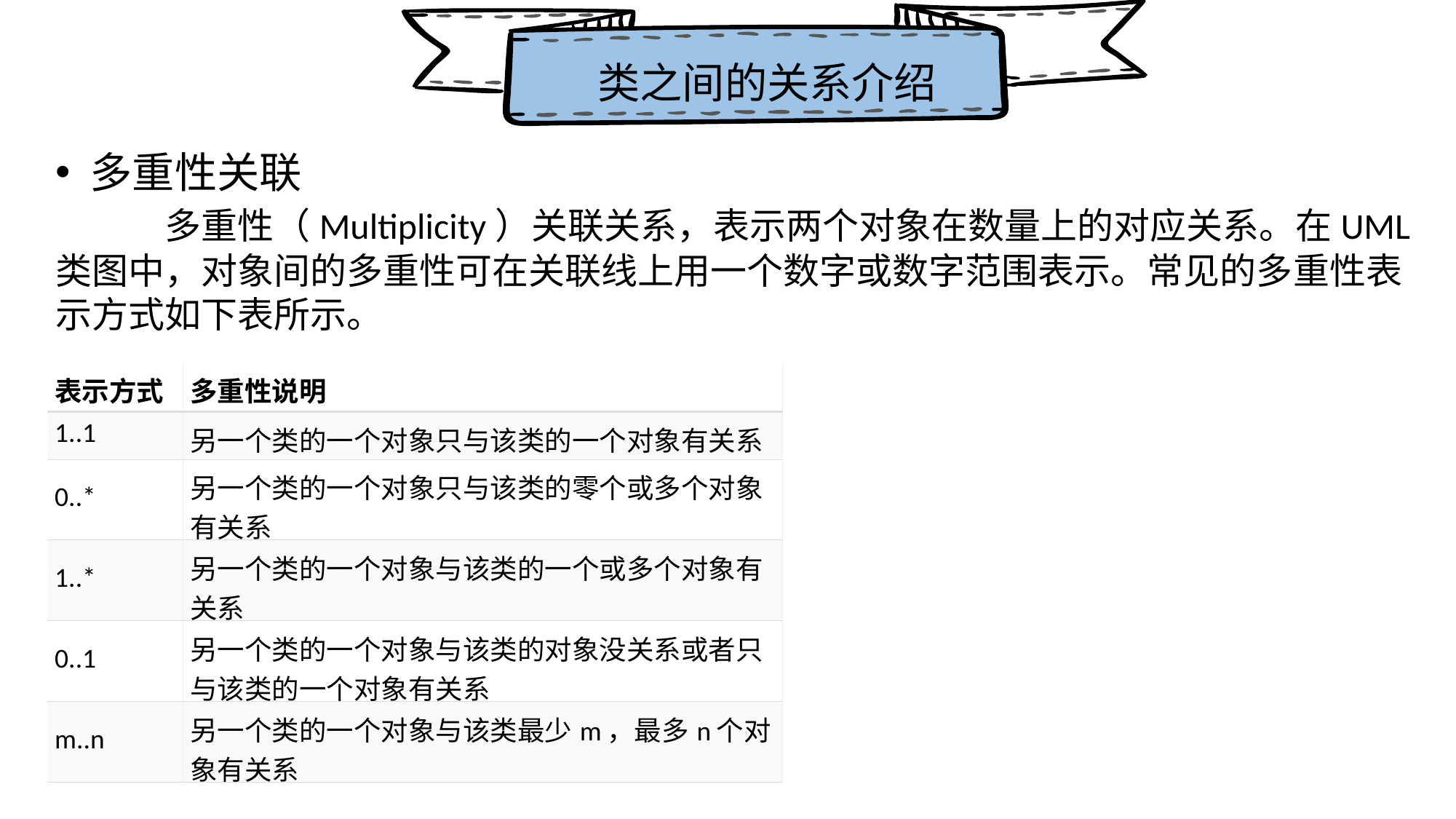

类之间的关系介绍
多重性关联
	多重性（Multiplicity）关联关系，表示两个对象在数量上的对应关系。在UML类图中，对象间的多重性可在关联线上用一个数字或数字范围表示。常见的多重性表示方式如下表所示。
| 表示方式 | 多重性说明 |
| --- | --- |
| 1..1 | 另一个类的一个对象只与该类的一个对象有关系 |
| 0..\* | 另一个类的一个对象只与该类的零个或多个对象有关系 |
| 1..\* | 另一个类的一个对象与该类的一个或多个对象有关系 |
| 0..1 | 另一个类的一个对象与该类的对象没关系或者只与该类的一个对象有关系 |
| m..n | 另一个类的一个对象与该类最少m，最多n个对象有关系 |